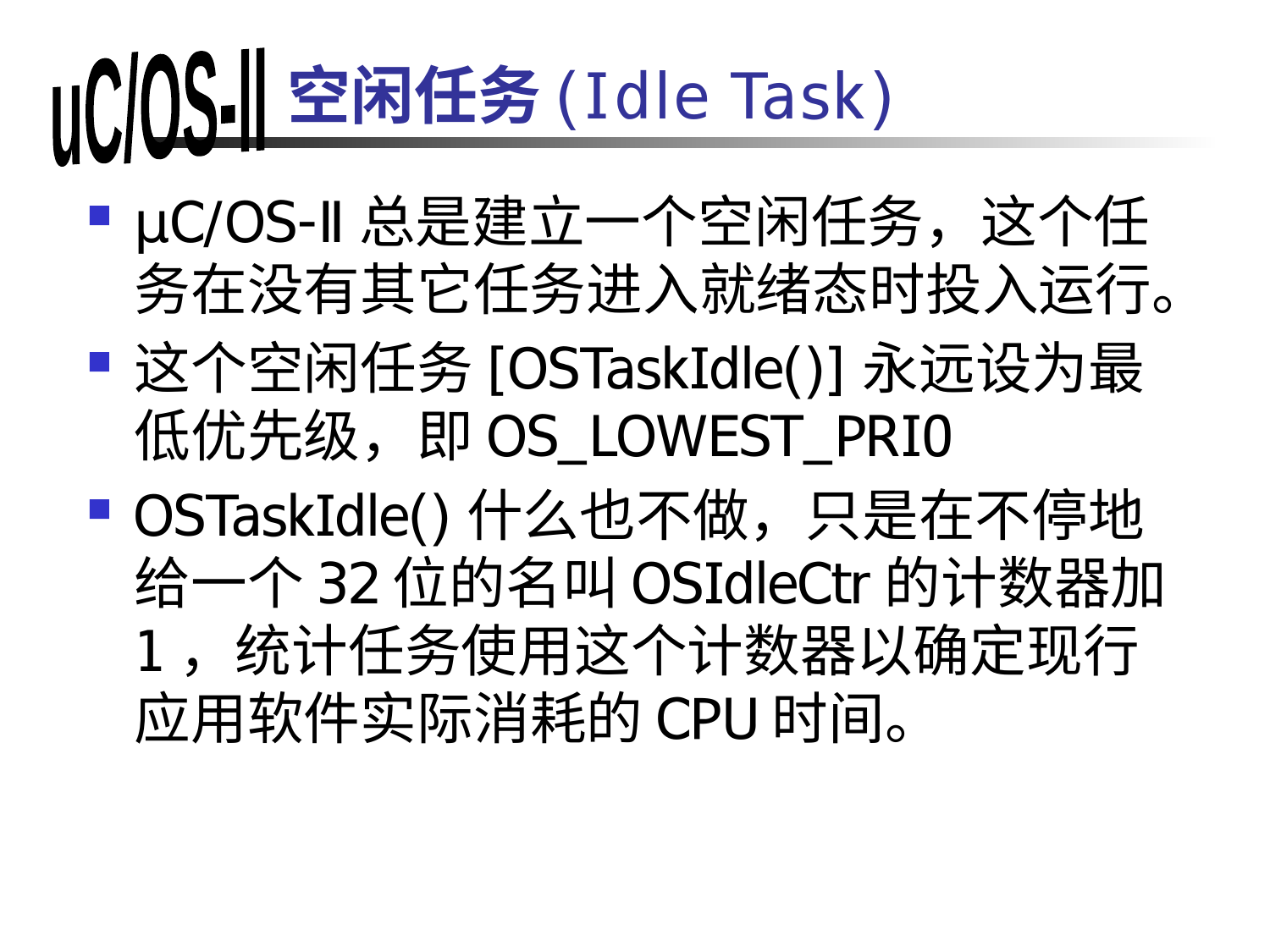

# 空闲任务(Idle Task)
μC/OS-Ⅱ总是建立一个空闲任务，这个任务在没有其它任务进入就绪态时投入运行。
这个空闲任务[OSTaskIdle()]永远设为最低优先级，即OS_LOWEST_PRI0
OSTaskIdle()什么也不做，只是在不停地给一个32位的名叫OSIdleCtr的计数器加1，统计任务使用这个计数器以确定现行应用软件实际消耗的CPU时间。